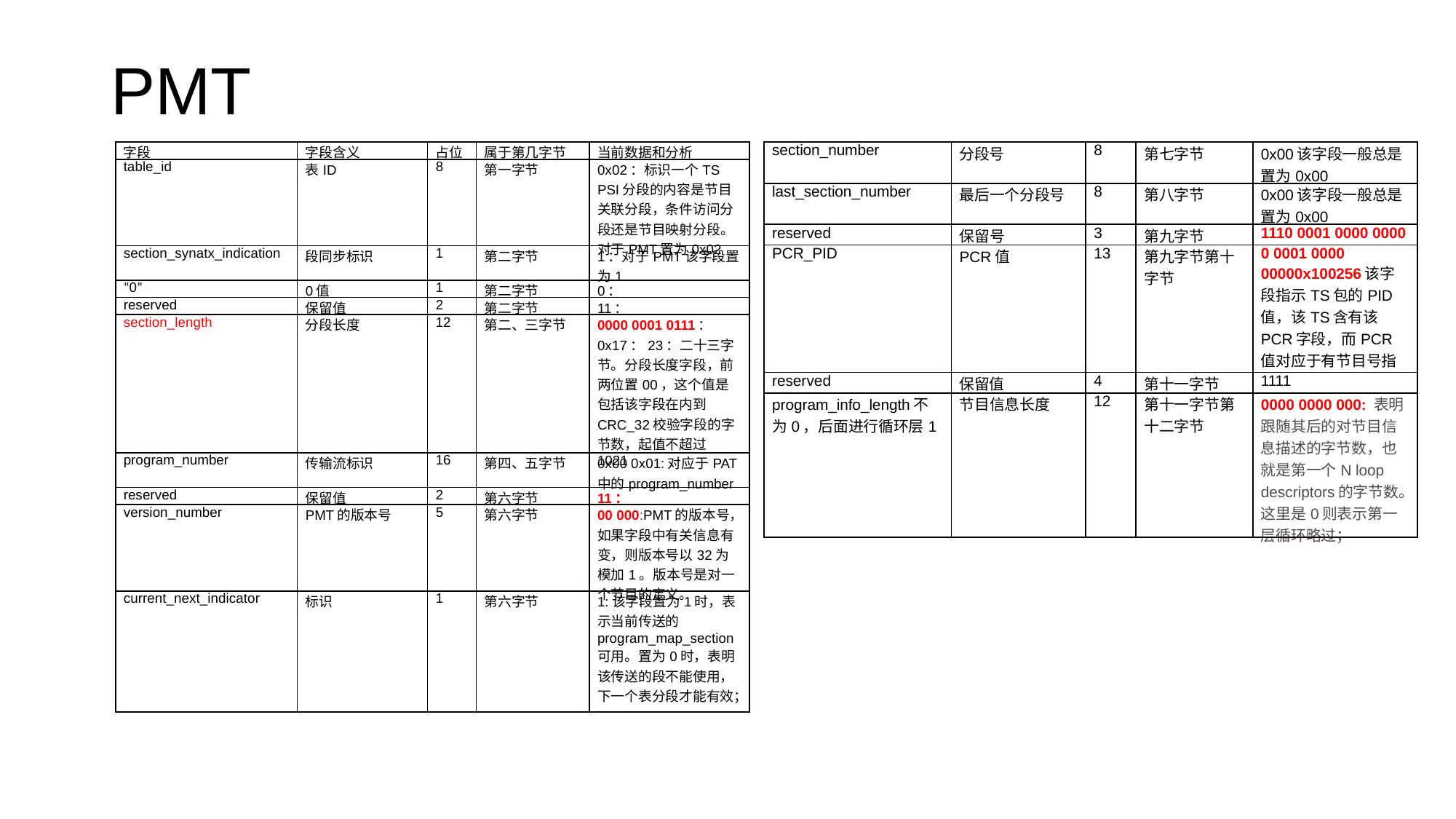

# PMT
| 字段 | 字段含义 | 占位 | 属于第几字节 | 当前数据和分析 |
| --- | --- | --- | --- | --- |
| table\_id | 表ID | 8 | 第一字节 | 0x02：标识一个TS PSI分段的内容是节目关联分段，条件访问分段还是节目映射分段。对于PMT置为0x02 |
| section\_synatx\_indication | 段同步标识 | 1 | 第二字节 | 1：对于PMT该字段置为1 |
| “0” | 0值 | 1 | 第二字节 | 0： |
| reserved | 保留值 | 2 | 第二字节 | 11： |
| section\_length | 分段长度 | 12 | 第二、三字节 | 0000 0001 0111：0x17：23：二十三字节。分段长度字段，前两位置00，这个值是包括该字段在内到CRC\_32校验字段的字节数，起值不超过1021 |
| program\_number | 传输流标识 | 16 | 第四、五字节 | 0x00 0x01:对应于PAT中的program\_number |
| reserved | 保留值 | 2 | 第六字节 | 11： |
| version\_number | PMT的版本号 | 5 | 第六字节 | 00 000:PMT的版本号，如果字段中有关信息有变，则版本号以32为模加1。版本号是对一个节目的定义。 |
| current\_next\_indicator | 标识 | 1 | 第六字节 | 1:该字段置为1时，表示当前传送的program\_map\_section可用。置为0时，表明该传送的段不能使用，下一个表分段才能有效； |
| section\_number | 分段号 | 8 | 第七字节 | 0x00该字段一般总是置为0x00 |
| --- | --- | --- | --- | --- |
| last\_section\_number | 最后一个分段号 | 8 | 第八字节 | 0x00该字段一般总是置为0x00 |
| reserved | 保留号 | 3 | 第九字节 | 1110 0001 0000 0000 |
| PCR\_PID | PCR值 | 13 | 第九字节第十字节 | 0 0001 0000 00000x100256该字段指示TS包的PID值，该TS含有该PCR字段，而PCR值对应于有节目号指定的节目。 |
| reserved | 保留值 | 4 | 第十一字节 | 1111 |
| program\_info\_length不为0，后面进行循环层1 | 节目信息长度 | 12 | 第十一字节第十二字节 | 0000 0000 000: 表明跟随其后的对节目信息描述的字节数，也就是第一个N loop descriptors的字节数。这里是0则表示第一层循环略过； |